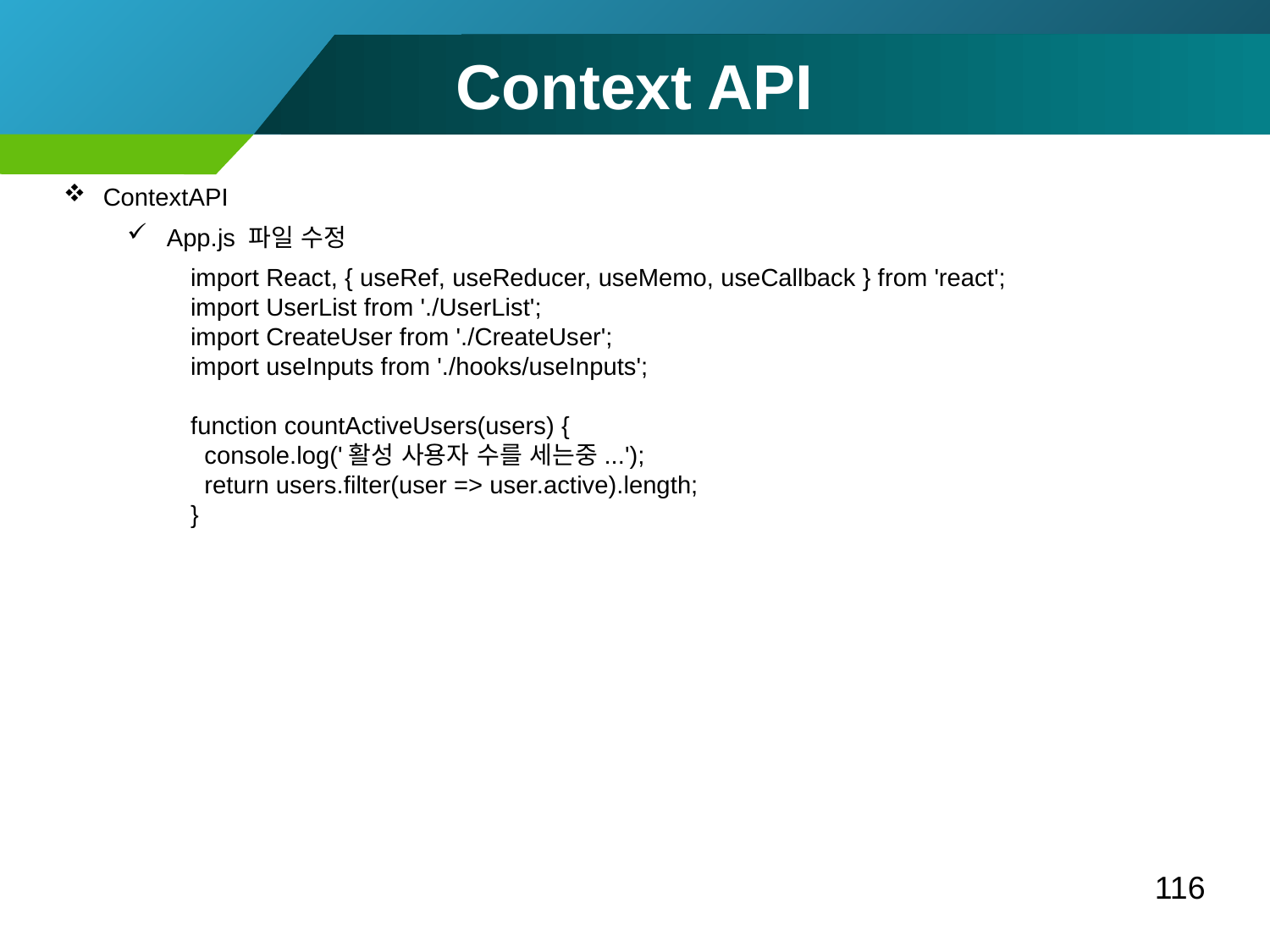

Context API
ContextAPI
App.js 파일 수정
import React, { useRef, useReducer, useMemo, useCallback } from 'react';
import UserList from './UserList';
import CreateUser from './CreateUser';
import useInputs from './hooks/useInputs';

function countActiveUsers(users) {
  console.log('활성 사용자 수를 세는중...');
  return users.filter(user => user.active).length;
}

116